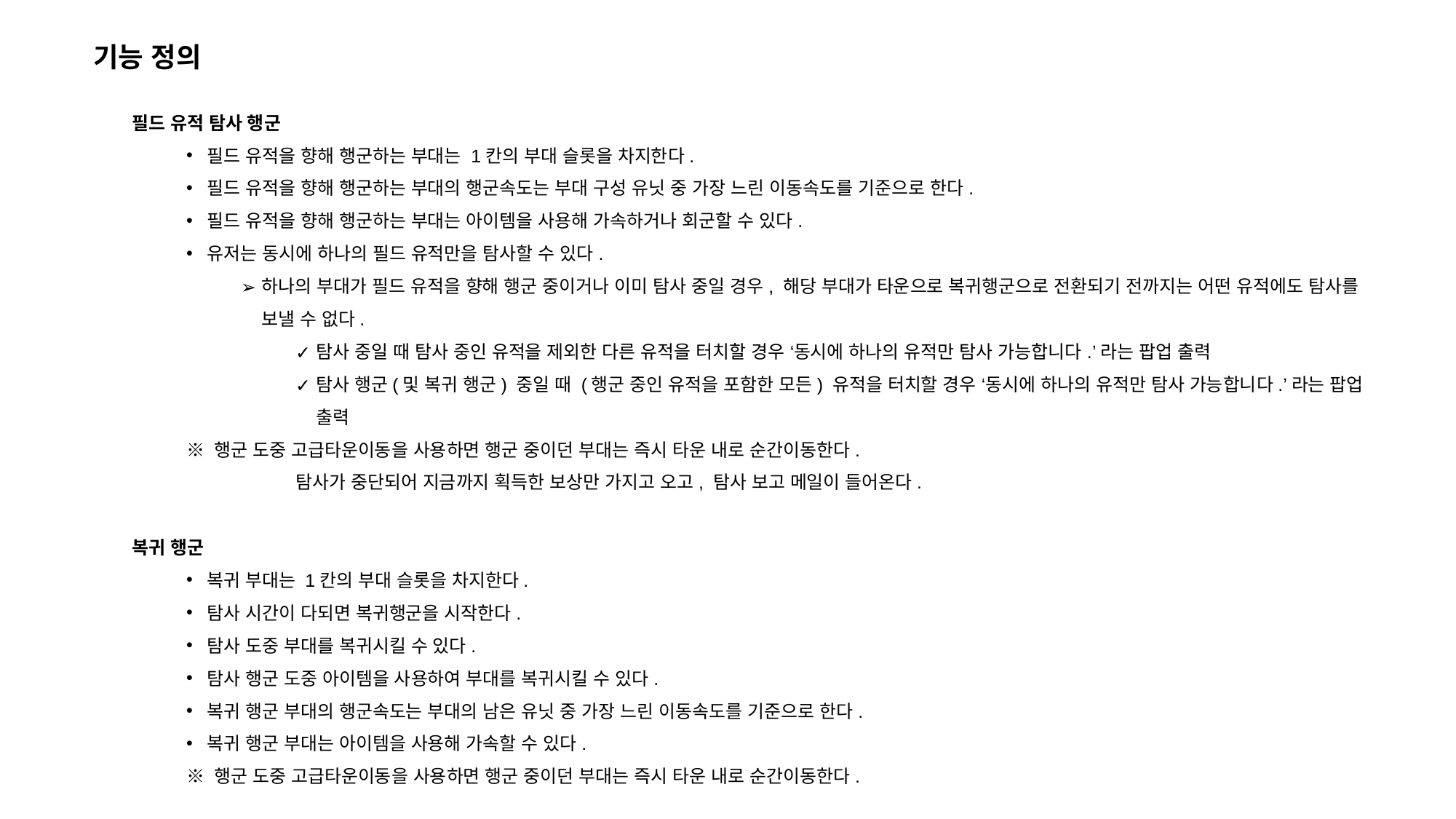

기능 정의
필드 유적 탐사 행군
필드 유적을 향해 행군하는 부대는 1칸의 부대 슬롯을 차지한다.
필드 유적을 향해 행군하는 부대의 행군속도는 부대 구성 유닛 중 가장 느린 이동속도를 기준으로 한다.
필드 유적을 향해 행군하는 부대는 아이템을 사용해 가속하거나 회군할 수 있다.
유저는 동시에 하나의 필드 유적만을 탐사할 수 있다.
하나의 부대가 필드 유적을 향해 행군 중이거나 이미 탐사 중일 경우, 해당 부대가 타운으로 복귀행군으로 전환되기 전까지는 어떤 유적에도 탐사를 보낼 수 없다.
탐사 중일 때 탐사 중인 유적을 제외한 다른 유적을 터치할 경우 ‘동시에 하나의 유적만 탐사 가능합니다.’라는 팝업 출력
탐사 행군(및 복귀 행군) 중일 때 (행군 중인 유적을 포함한 모든) 유적을 터치할 경우 ‘동시에 하나의 유적만 탐사 가능합니다.’라는 팝업 출력
※ 행군 도중 고급타운이동을 사용하면 행군 중이던 부대는 즉시 타운 내로 순간이동한다.
	탐사가 중단되어 지금까지 획득한 보상만 가지고 오고, 탐사 보고 메일이 들어온다.

복귀 행군
복귀 부대는 1칸의 부대 슬롯을 차지한다.
탐사 시간이 다되면 복귀행군을 시작한다.
탐사 도중 부대를 복귀시킬 수 있다.
탐사 행군 도중 아이템을 사용하여 부대를 복귀시킬 수 있다.
복귀 행군 부대의 행군속도는 부대의 남은 유닛 중 가장 느린 이동속도를 기준으로 한다.
복귀 행군 부대는 아이템을 사용해 가속할 수 있다.
※ 행군 도중 고급타운이동을 사용하면 행군 중이던 부대는 즉시 타운 내로 순간이동한다.